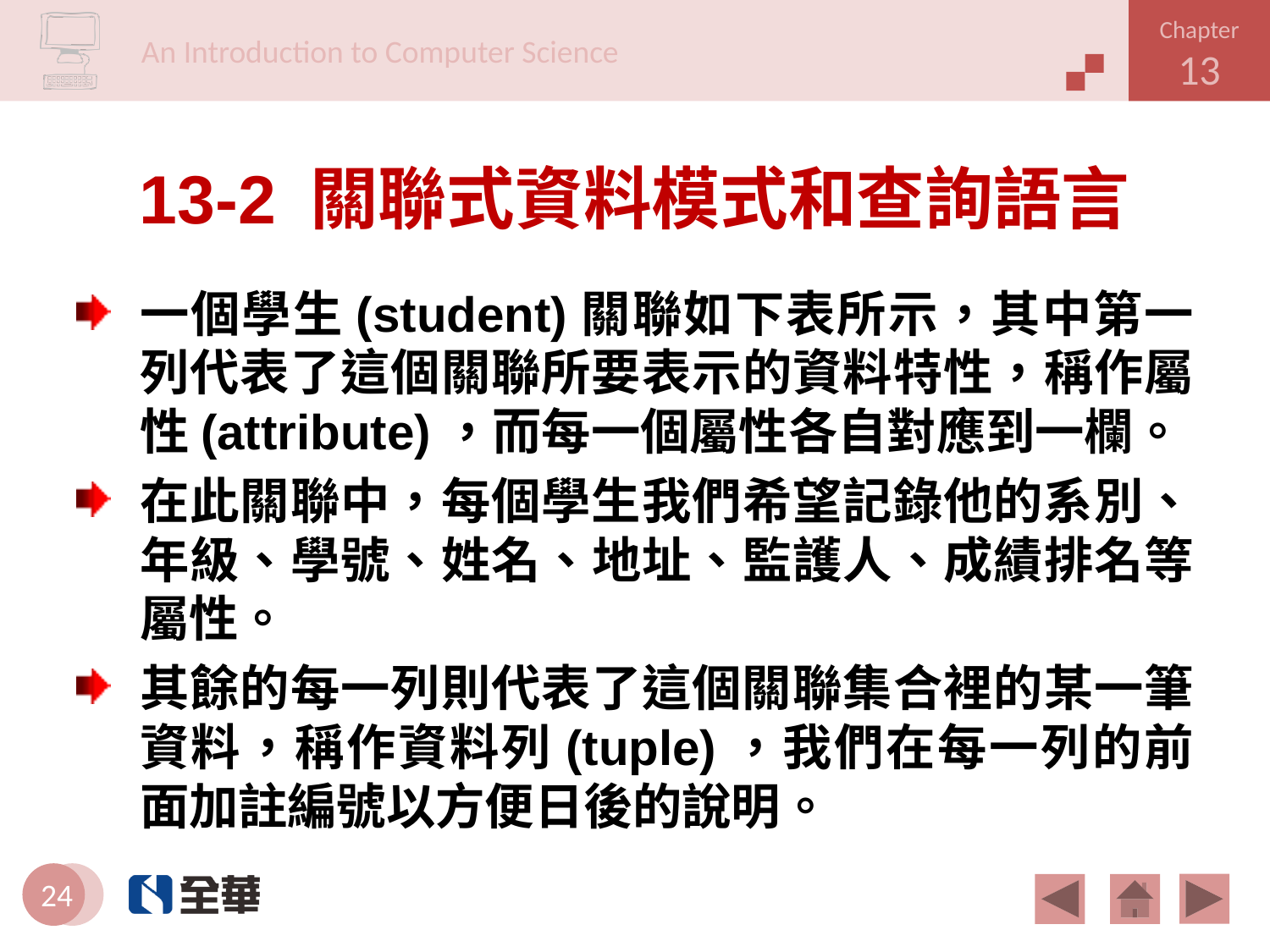

# 13-2 關聯式資料模式和查詢語言
一個學生(student)關聯如下表所示，其中第一列代表了這個關聯所要表示的資料特性，稱作屬性(attribute)，而每一個屬性各自對應到一欄。
在此關聯中，每個學生我們希望記錄他的系別、年級、學號、姓名、地址、監護人、成績排名等屬性。
其餘的每一列則代表了這個關聯集合裡的某一筆資料，稱作資料列(tuple)，我們在每一列的前面加註編號以方便日後的說明。